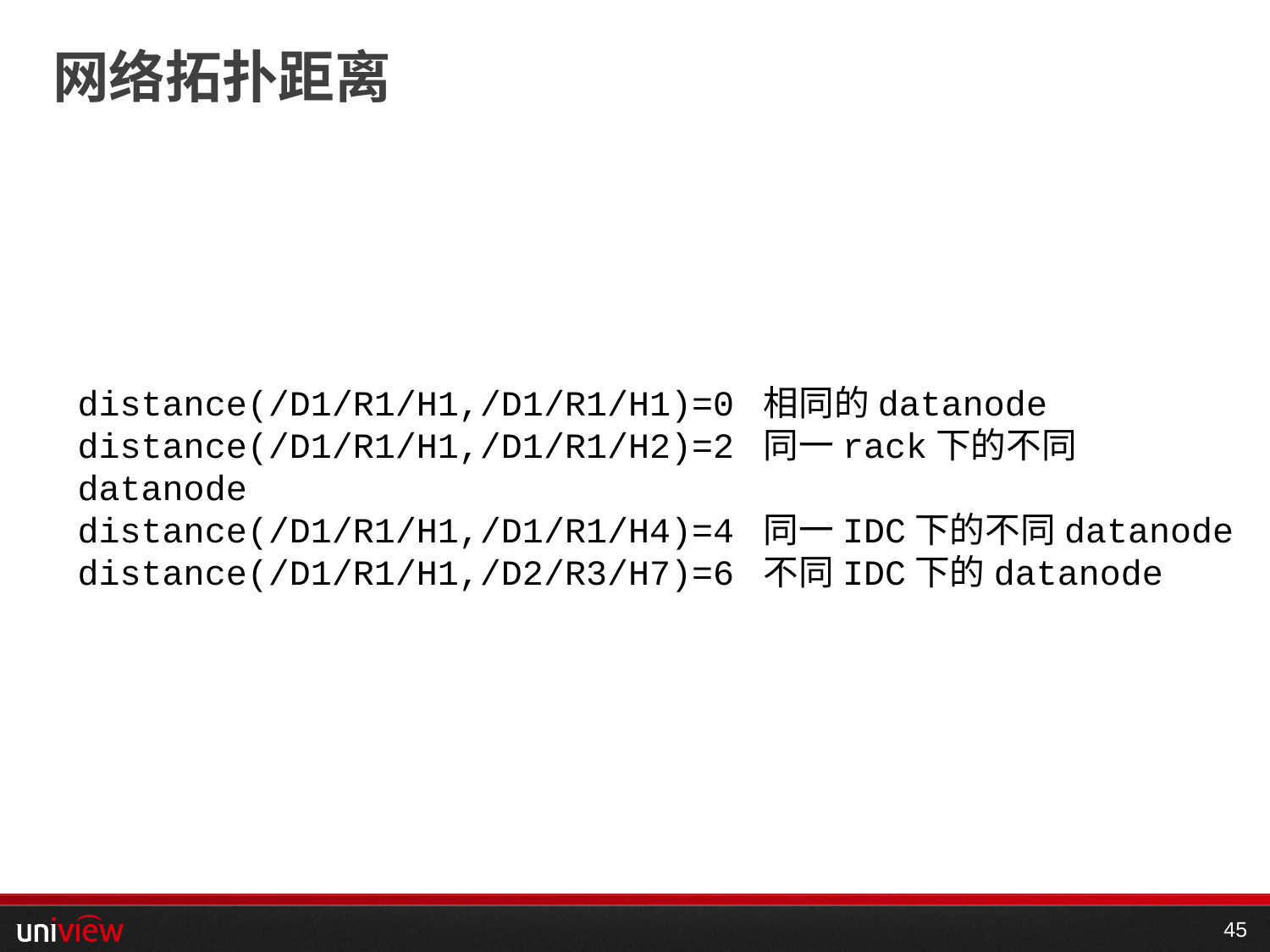

# 网络拓扑距离
distance(/D1/R1/H1,/D1/R1/H1)=0 相同的datanode
distance(/D1/R1/H1,/D1/R1/H2)=2 同一rack下的不同datanode
distance(/D1/R1/H1,/D1/R1/H4)=4 同一IDC下的不同datanode
distance(/D1/R1/H1,/D2/R3/H7)=6 不同IDC下的datanode